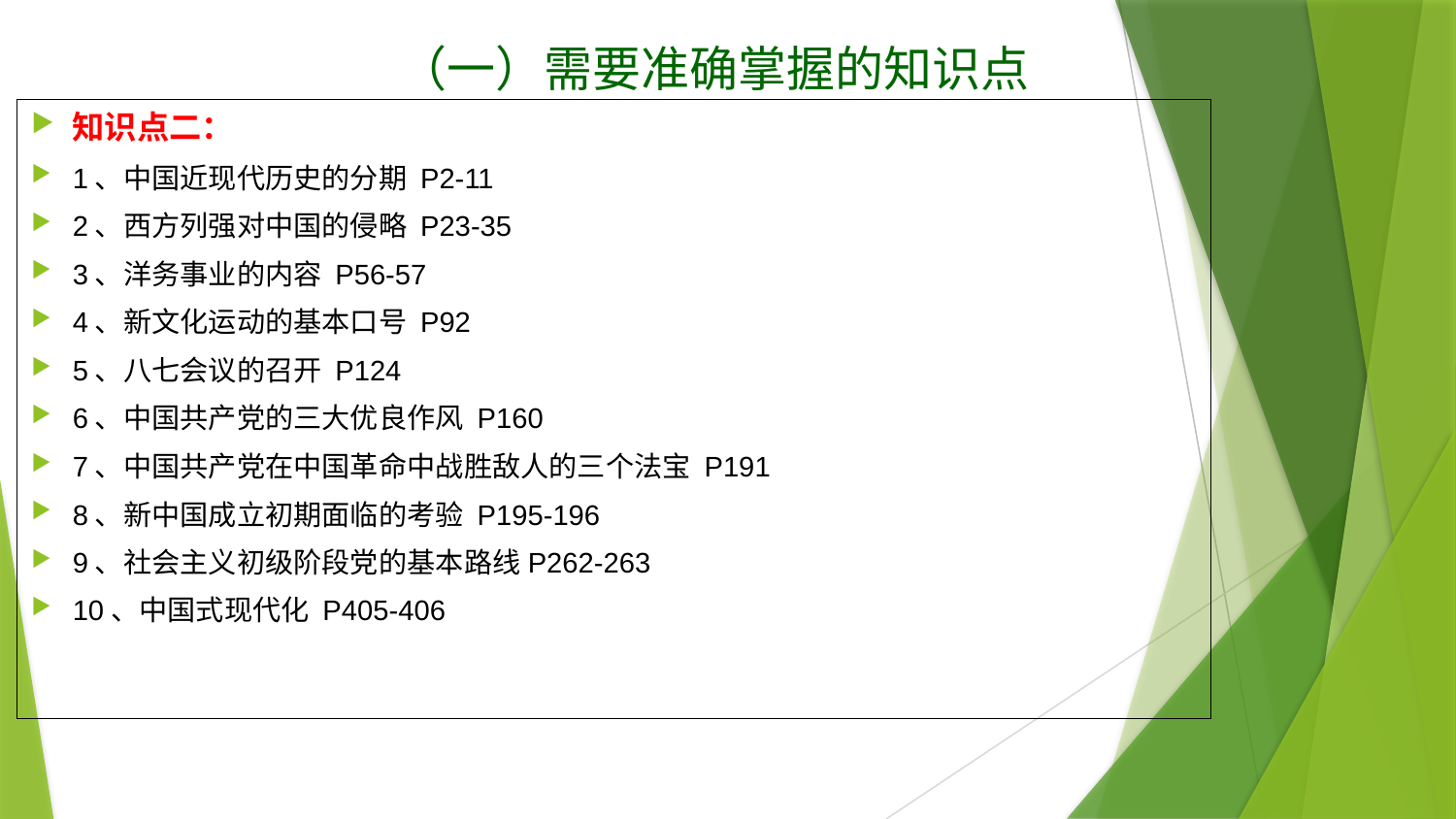

# （一）需要准确掌握的知识点
知识点二：
1、中国近现代历史的分期 P2-11
2、西方列强对中国的侵略 P23-35
3、洋务事业的内容 P56-57
4、新文化运动的基本口号 P92
5、八七会议的召开 P124
6、中国共产党的三大优良作风 P160
7、中国共产党在中国革命中战胜敌人的三个法宝 P191
8、新中国成立初期面临的考验 P195-196
9、社会主义初级阶段党的基本路线P262-263
10、中国式现代化 P405-406